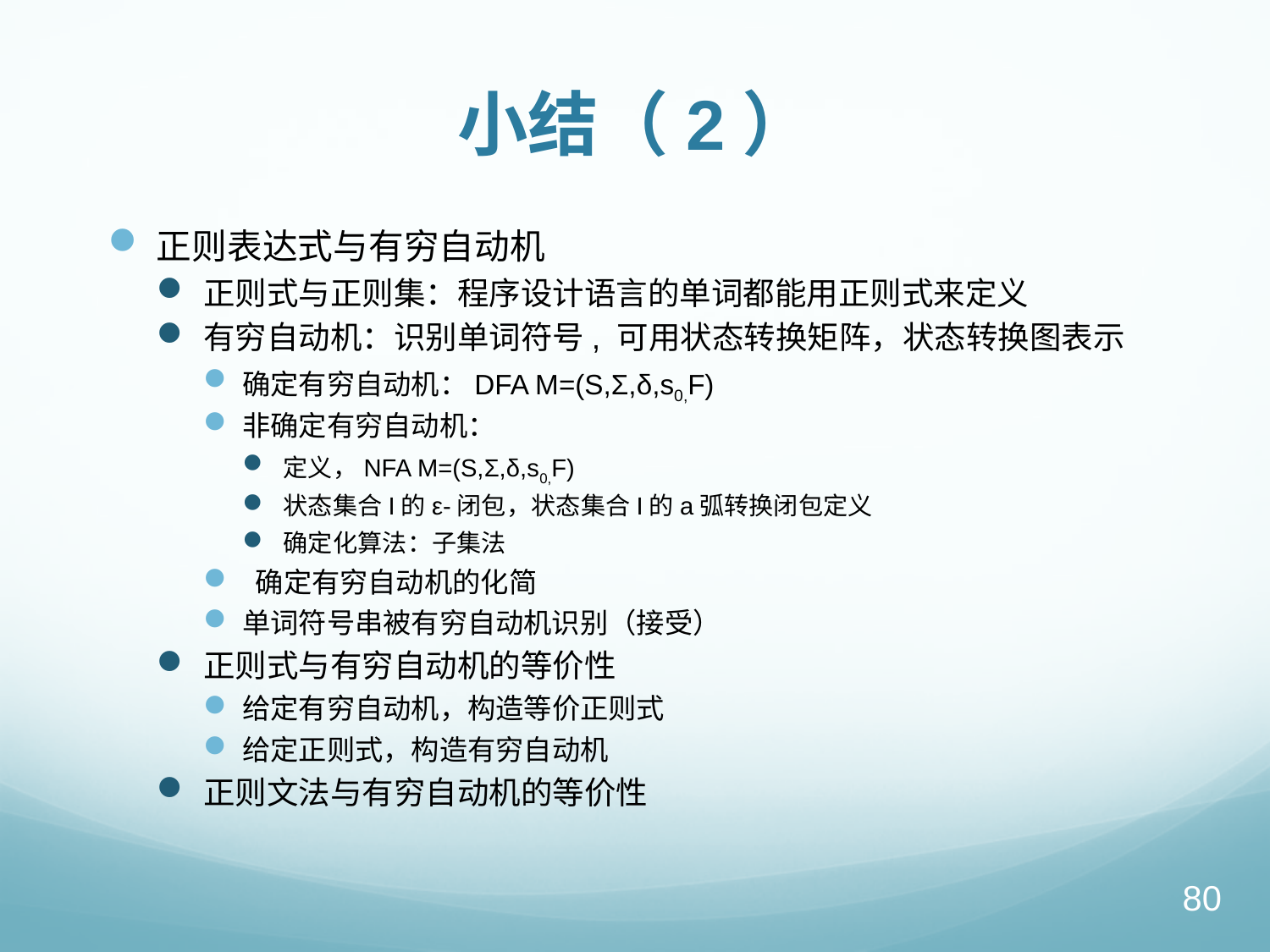

# 小结（2）
正则表达式与有穷自动机
正则式与正则集：程序设计语言的单词都能用正则式来定义
有穷自动机：识别单词符号, 可用状态转换矩阵，状态转换图表示
确定有穷自动机：DFA M=(S,Σ,δ,s0,F)
非确定有穷自动机：
定义，NFA M=(S,Σ,δ,s0,F)
状态集合I的ε-闭包，状态集合I的a弧转换闭包定义
确定化算法：子集法
 确定有穷自动机的化简
单词符号串被有穷自动机识别（接受）
正则式与有穷自动机的等价性
给定有穷自动机，构造等价正则式
给定正则式，构造有穷自动机
正则文法与有穷自动机的等价性

80